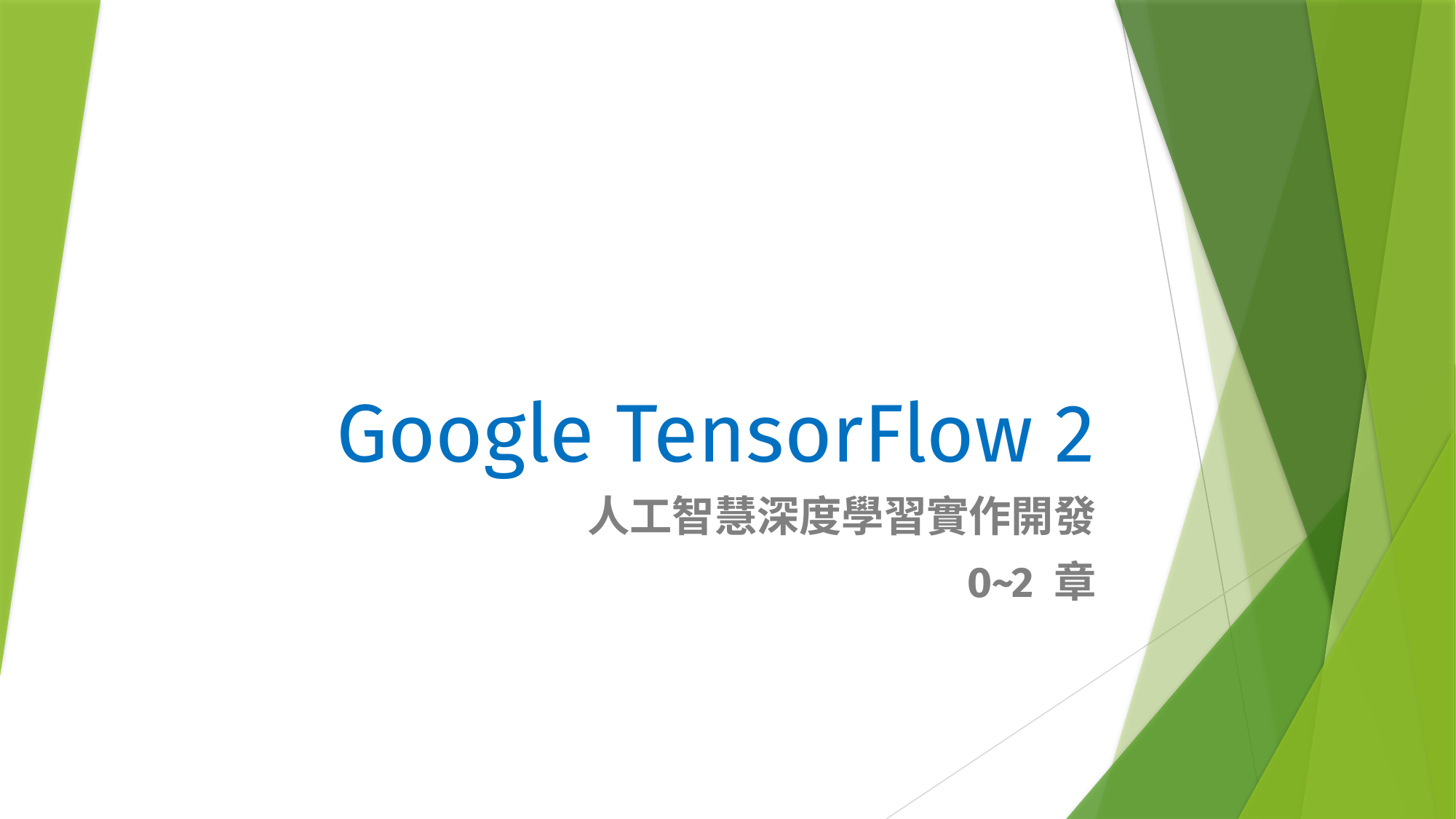

# Google TensorFlow 2
人工智慧深度學習實作開發
0~2 章